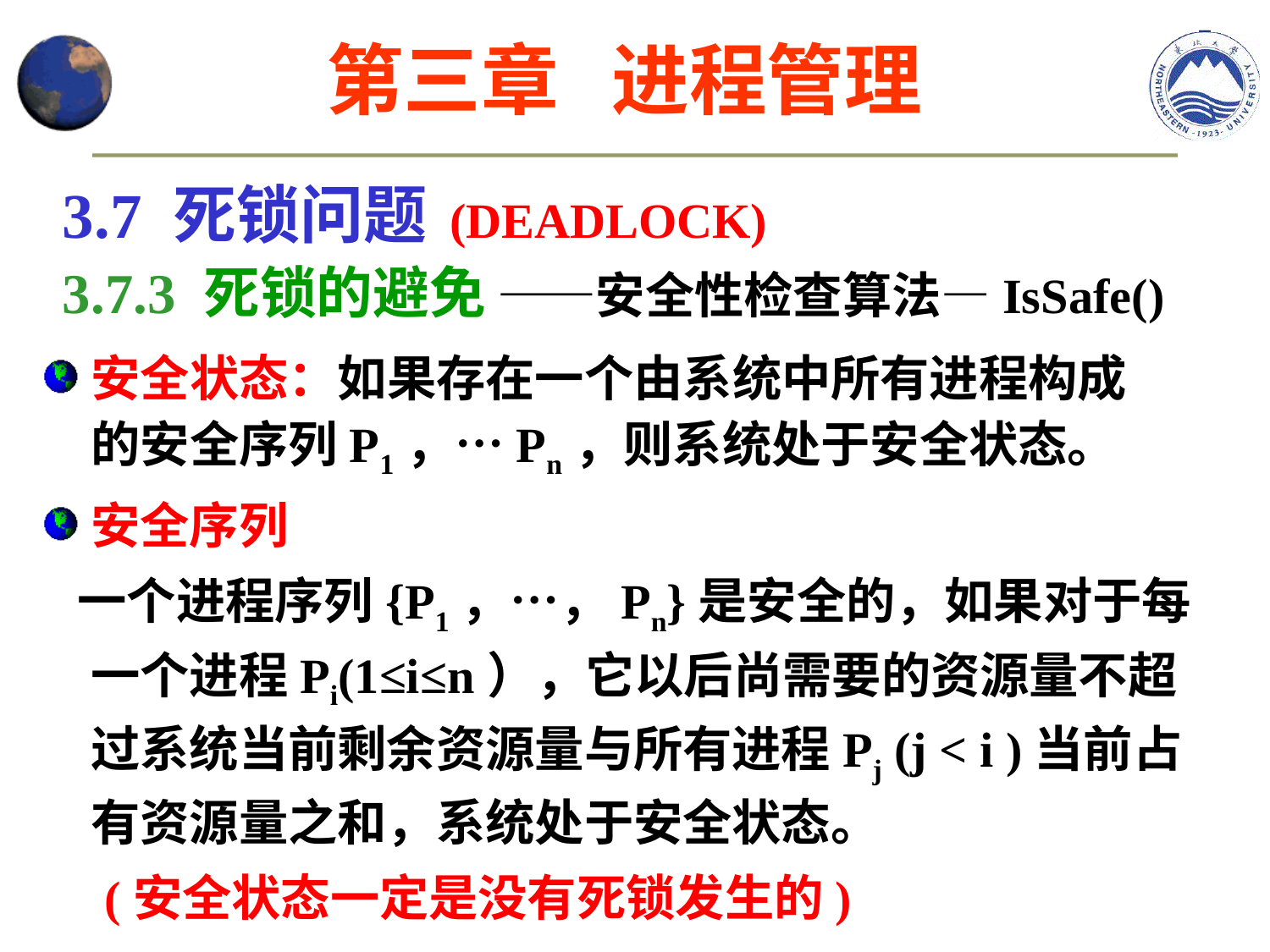

第三章   进程管理
3.7 死锁问题 (DEADLOCK)
3.7.3 死锁的避免 ——安全性检查算法—IsSafe()
安全状态：如果存在一个由系统中所有进程构成的安全序列P1，…Pn，则系统处于安全状态。
安全序列
  一个进程序列{P1，…，Pn}是安全的，如果对于每一个进程Pi(1≤i≤n），它以后尚需要的资源量不超过系统当前剩余资源量与所有进程Pj (j < i )当前占有资源量之和，系统处于安全状态。
     (安全状态一定是没有死锁发生的)